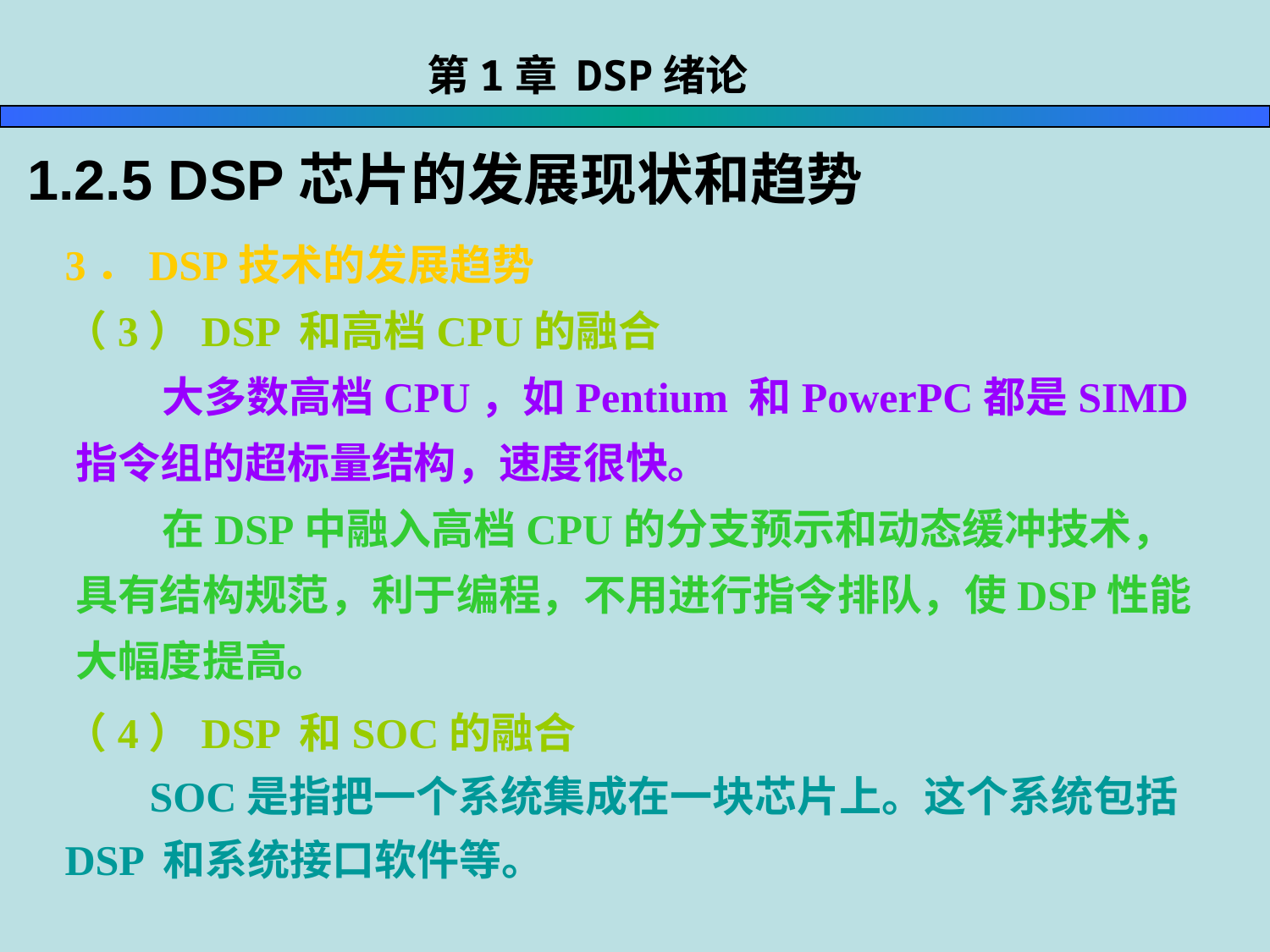

第1章 DSP绪论

1.2.5 DSP芯片的发展现状和趋势
3．DSP技术的发展趋势
（3）DSP 和高档CPU的融合
        大多数高档CPU，如Pentium 和PowerPC都是SIMD指令组的超标量结构，速度很快。
        在DSP中融入高档CPU的分支预示和动态缓冲技术，具有结构规范，利于编程，不用进行指令排队，使DSP性能大幅度提高。
（4）DSP 和SOC的融合
        SOC是指把一个系统集成在一块芯片上。这个系统包括DSP 和系统接口软件等。
35